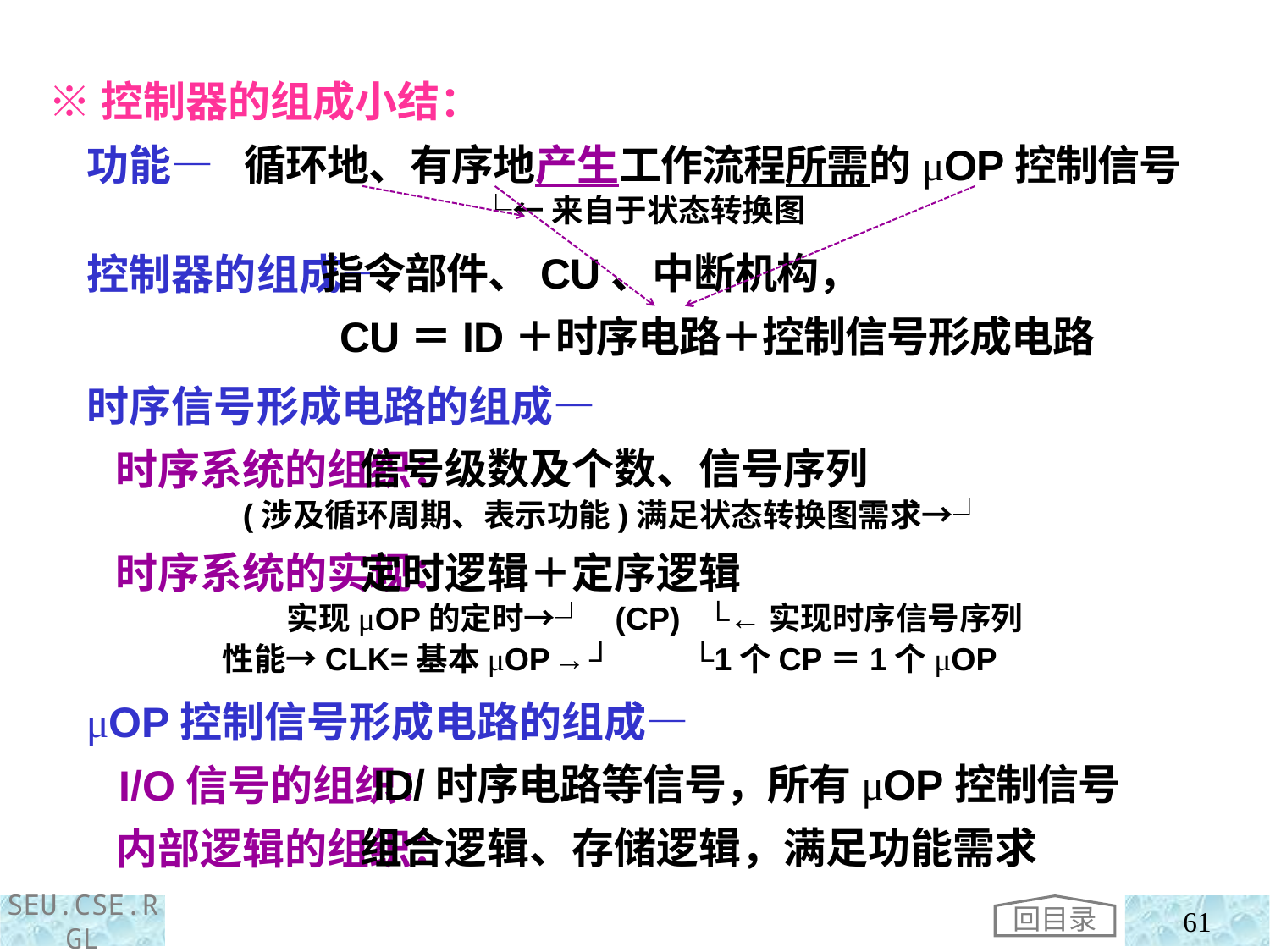

※控制器的组成小结：
    功能—

    控制器的组成—

    时序信号形成电路的组成—
       时序系统的组织：

       时序系统的实现：

    μOP控制信号形成电路的组成—
       I/O信号的组织：
       内部逻辑的组织：
   循环地、有序地产生工作流程所需的μOP控制信号
                                      └←来自于状态转换图
           指令部件、CU、中断机构，
            CU＝ID＋时序电路＋控制信号形成电路

               信号级数及个数、信号序列
    (涉及循环周期、表示功能)满足状态转换图需求→┘
               定时逻辑＋定序逻辑
          实现μOP的定时→┘    (CP)   └←实现时序信号序列
 性能→CLK=基本μOP→┘         └1个CP＝1个μOP

              ID/时序电路等信号，所有μOP控制信号
               组合逻辑、存储逻辑，满足功能需求
回目录
61